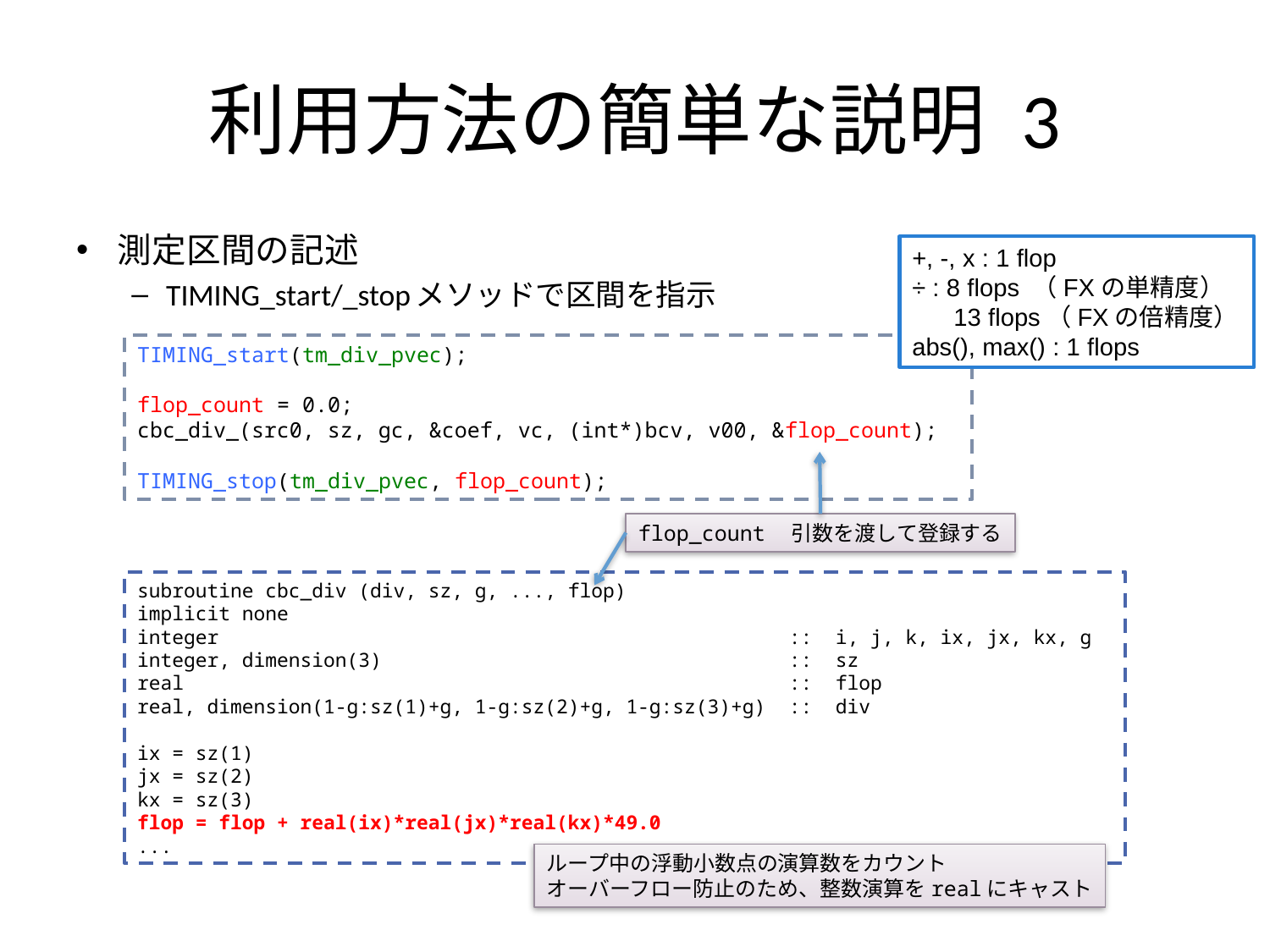

# 利用方法の簡単な説明 3
測定区間の記述
TIMING_start/_stopメソッドで区間を指示
+, -, x : 1 flop
÷ : 8 flops （FXの単精度）
　  13 flops（FXの倍精度）
abs(), max() : 1 flops
TIMING_start(tm_div_pvec);

flop_count = 0.0;
cbc_div_(src0, sz, gc, &coef, vc, (int*)bcv, v00, &flop_count);

TIMING_stop(tm_div_pvec, flop_count);
flop_count　引数を渡して登録する
subroutine cbc_div (div, sz, g, ..., flop)
implicit none
integer                                                 ::  i, j, k, ix, jx, kx, g
integer, dimension(3)                                   ::  sz
real                                                    ::  flop
real, dimension(1-g:sz(1)+g, 1-g:sz(2)+g, 1-g:sz(3)+g)  ::  div

ix = sz(1)
jx = sz(2)
kx = sz(3)
flop = flop + real(ix)*real(jx)*real(kx)*49.0
...
ループ中の浮動小数点の演算数をカウント
オーバーフロー防止のため、整数演算をrealにキャスト